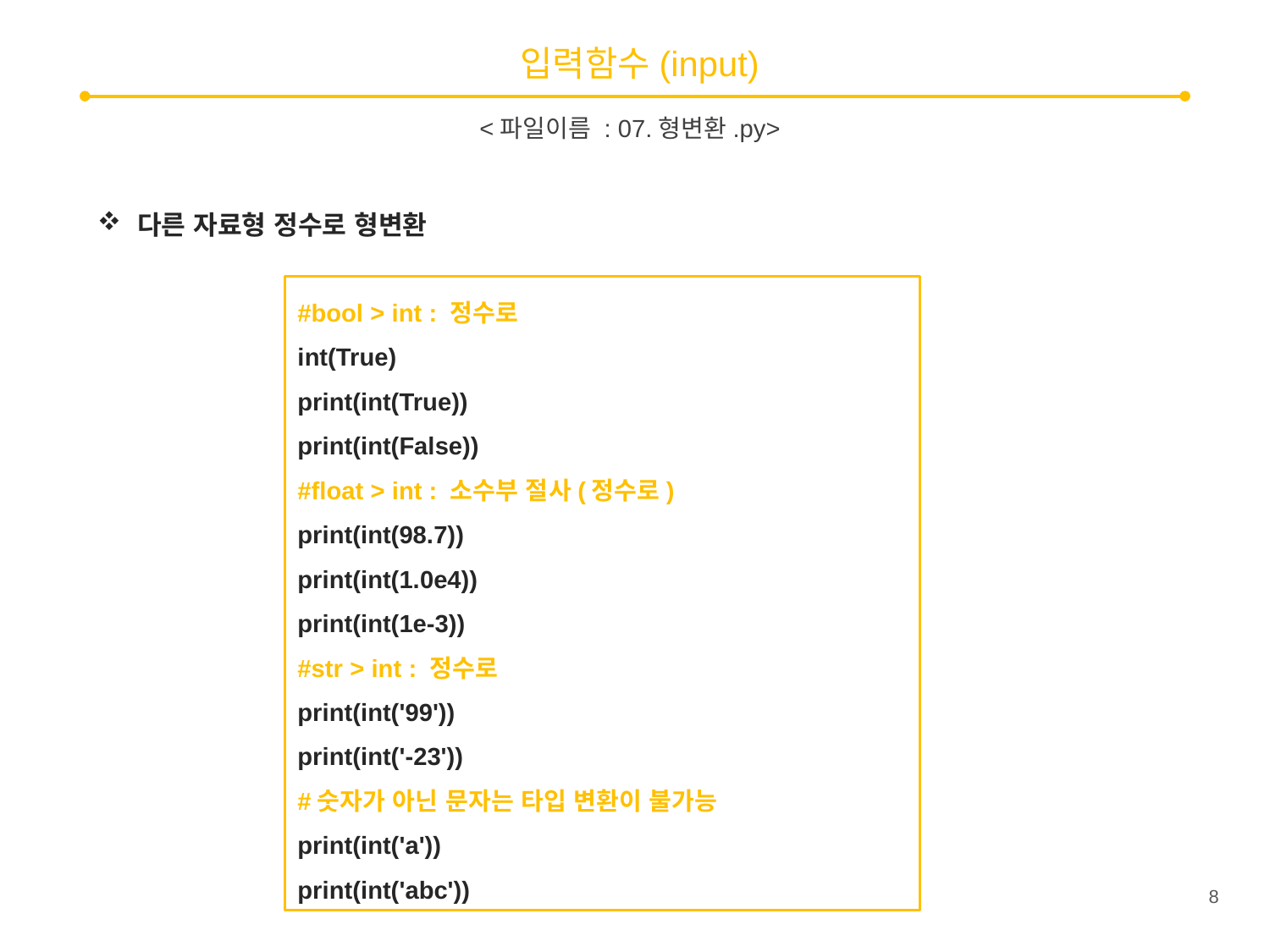

# 입력함수(input)
<파일이름 : 07.형변환.py>
다른 자료형 정수로 형변환
#bool > int : 정수로
int(True)
print(int(True))
print(int(False))
#float > int : 소수부 절사(정수로)
print(int(98.7))
print(int(1.0e4))
print(int(1e-3))
#str > int : 정수로
print(int('99'))
print(int('-23'))
#숫자가 아닌 문자는 타입 변환이 불가능
print(int('a'))
print(int('abc'))